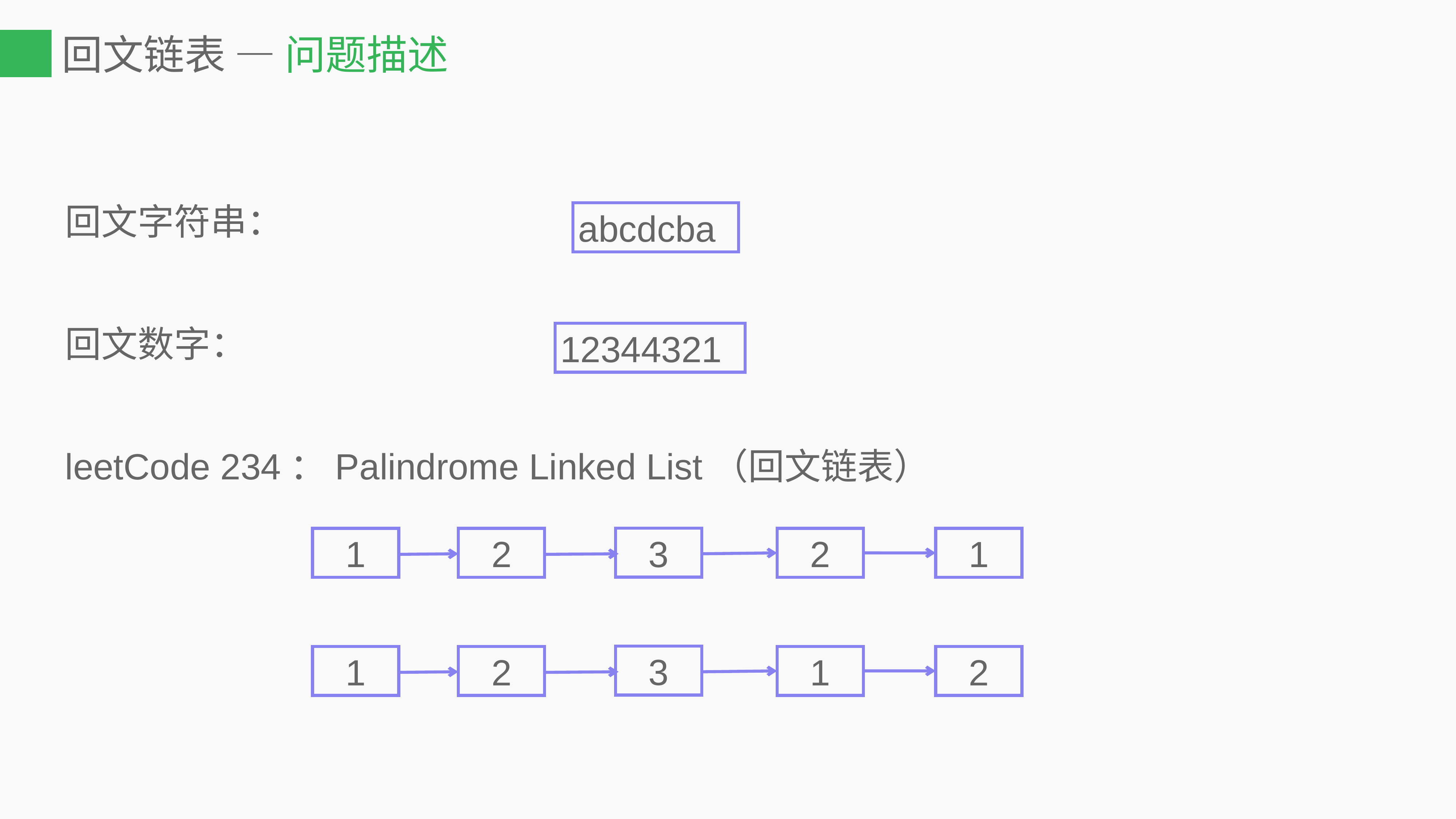

# 回文链表 — 问题描述
回文字符串：

回文数字：

leetCode 234：Palindrome Linked List（回文链表）

abcdcba
12344321
3
2
1
2
1
3
1
2
2
1